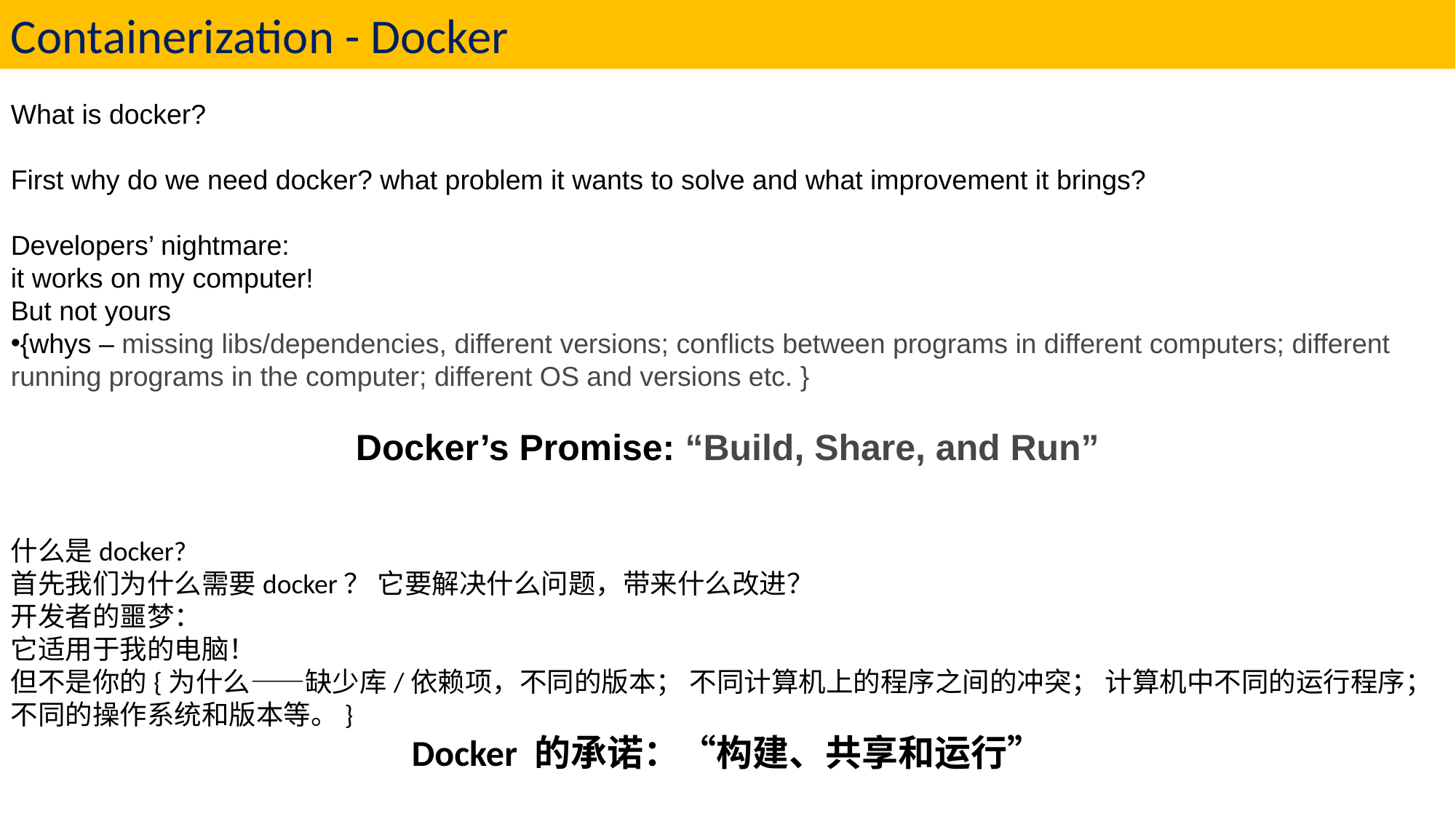

Containerization - Docker
What is docker?

First why do we need docker? what problem it wants to solve and what improvement it brings?

Developers’ nightmare:
it works on my computer!
But not yours
{whys – missing libs/dependencies, different versions; conflicts between programs in different computers; different running programs in the computer; different OS and versions etc. }

Docker’s Promise: “Build, Share, and Run”

什么是docker?
首先我们为什么需要docker？ 它要解决什么问题，带来什么改进？
开发者的噩梦：
它适用于我的电脑！
但不是你的{为什么——缺少库/依赖项，不同的版本； 不同计算机上的程序之间的冲突； 计算机中不同的运行程序； 不同的操作系统和版本等。}
Docker 的承诺：“构建、共享和运行”